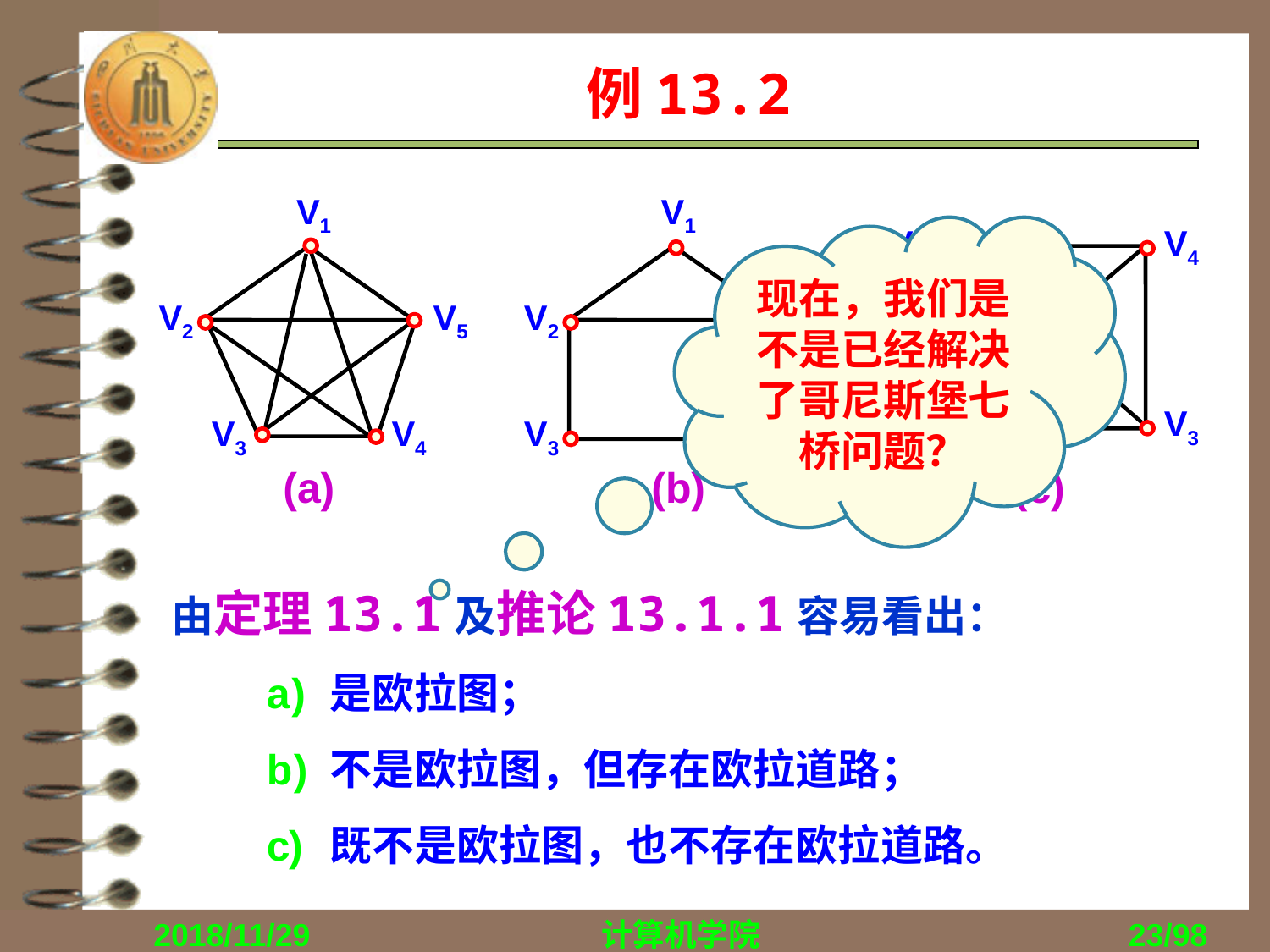

# 例13.2
V1

V2
V5

V3
V4

(a)
V1

V2
V5

V3
V4

(b)
V1
V4

V2
V3

(c)
现在，我们是不是已经解决了哥尼斯堡七桥问题？
由定理13.1及推论13.1.1容易看出：
是欧拉图；
不是欧拉图，但存在欧拉道路；
既不是欧拉图，也不存在欧拉道路。
2018/11/29
计算机学院
23/98